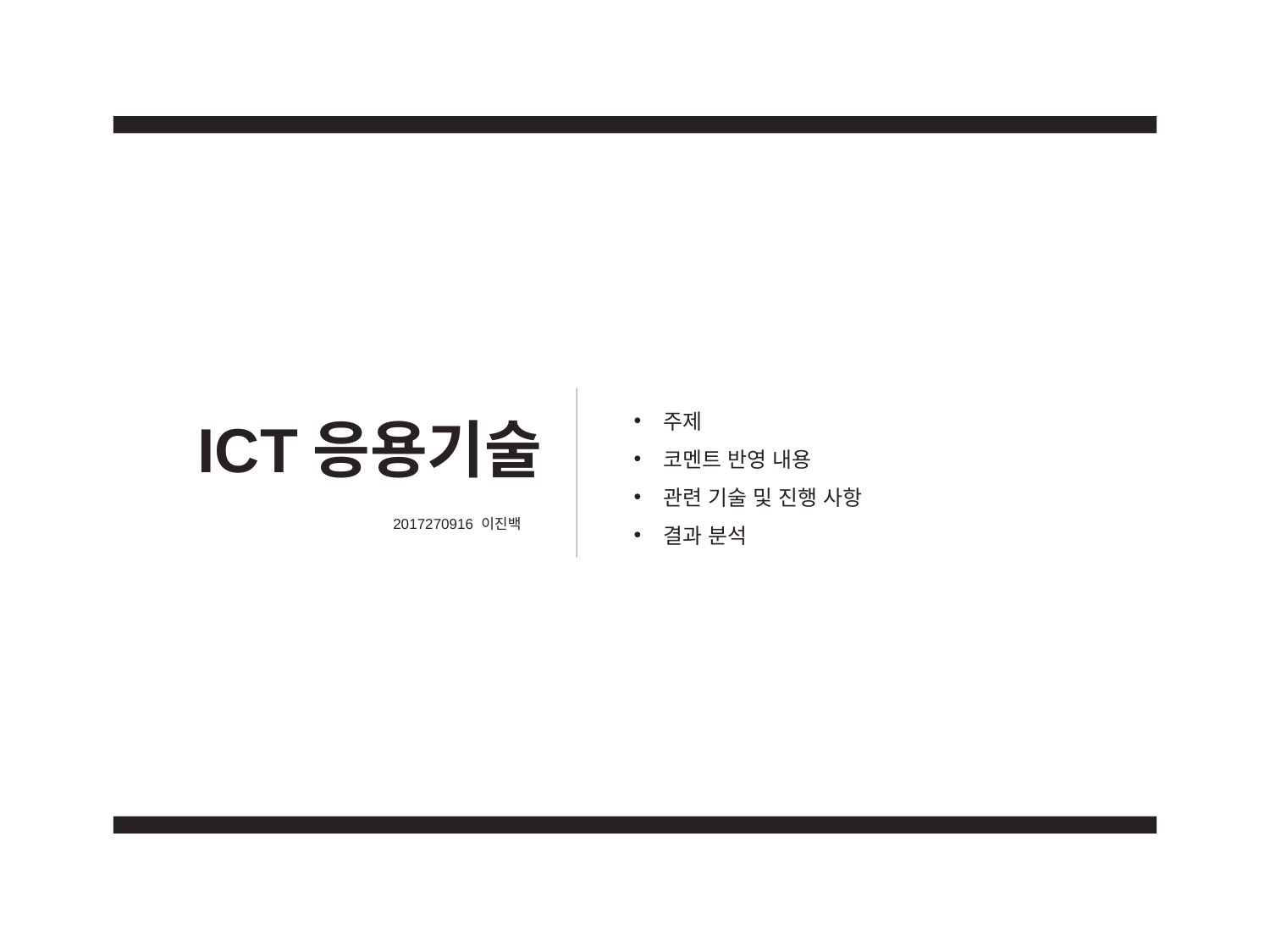

주제
코멘트 반영 내용
관련 기술 및 진행 사항
결과 분석
ICT응용기술
2017270916 이진백